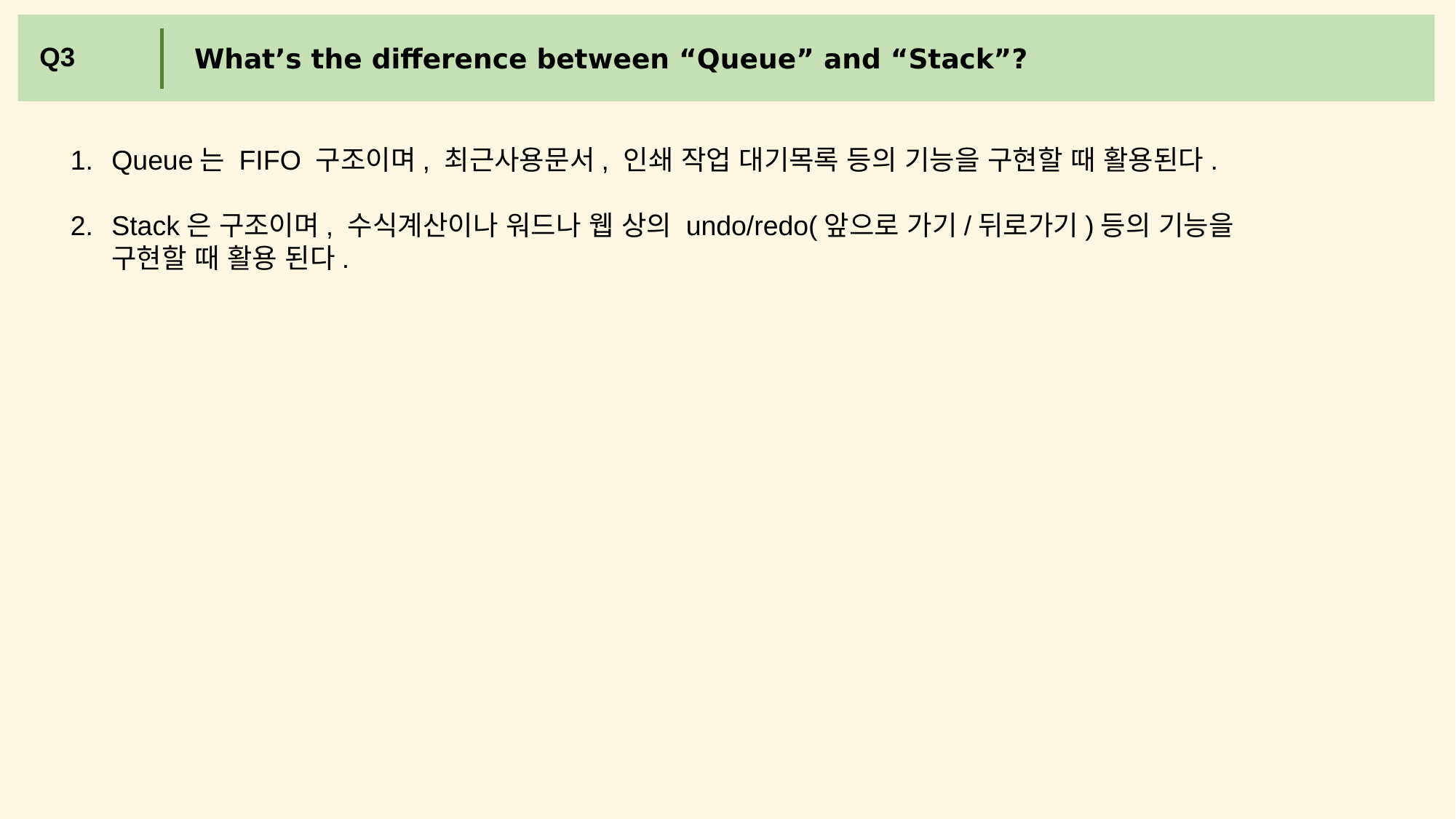

What’s the difference between “Queue” and “Stack”?
Q3
Queue는 FIFO 구조이며, 최근사용문서, 인쇄 작업 대기목록 등의 기능을 구현할 때 활용된다.

Stack은 구조이며, 수식계산이나 워드나 웹 상의 undo/redo(앞으로 가기/뒤로가기)등의 기능을 구현할 때 활용 된다.